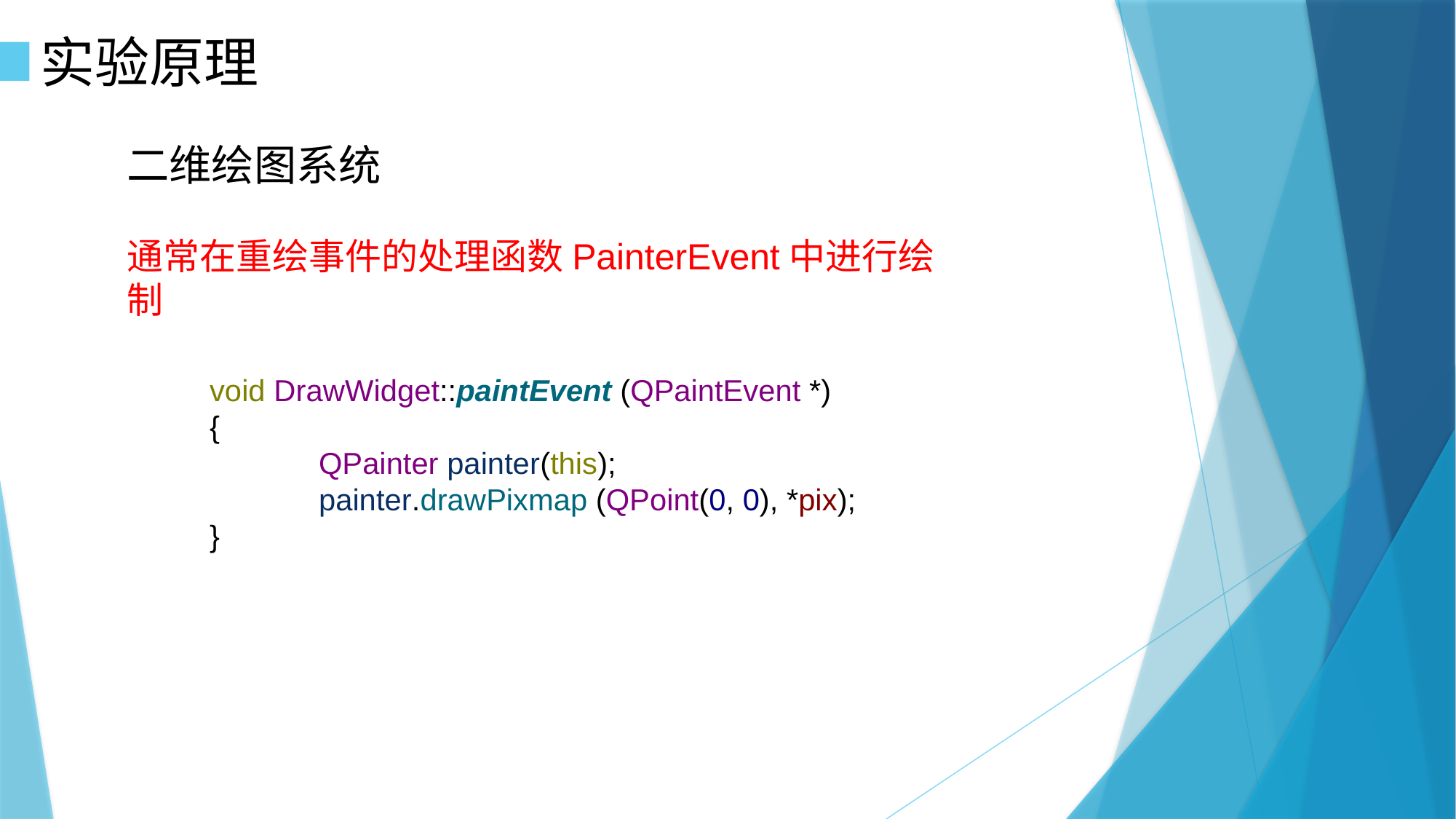

# 实验原理

二维绘图系统
通常在重绘事件的处理函数PainterEvent中进行绘制
void DrawWidget::paintEvent (QPaintEvent *)
{
	QPainter painter(this);
	painter.drawPixmap (QPoint(0, 0), *pix);
}